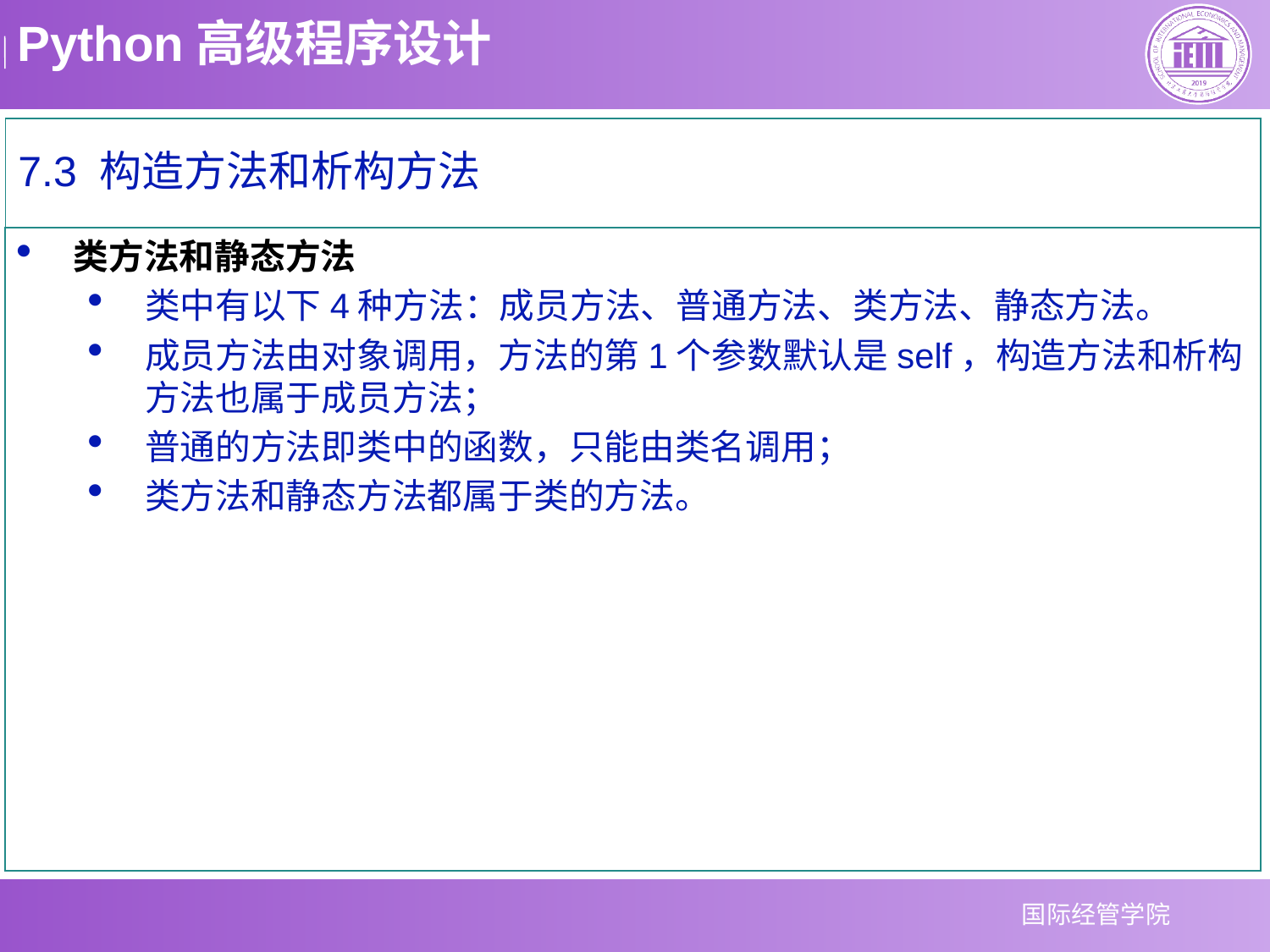

# 7.3 构造方法和析构方法
类方法和静态方法
类中有以下4种方法：成员方法、普通方法、类方法、静态方法。
成员方法由对象调用，方法的第1个参数默认是self，构造方法和析构方法也属于成员方法；
普通的方法即类中的函数，只能由类名调用；
类方法和静态方法都属于类的方法。